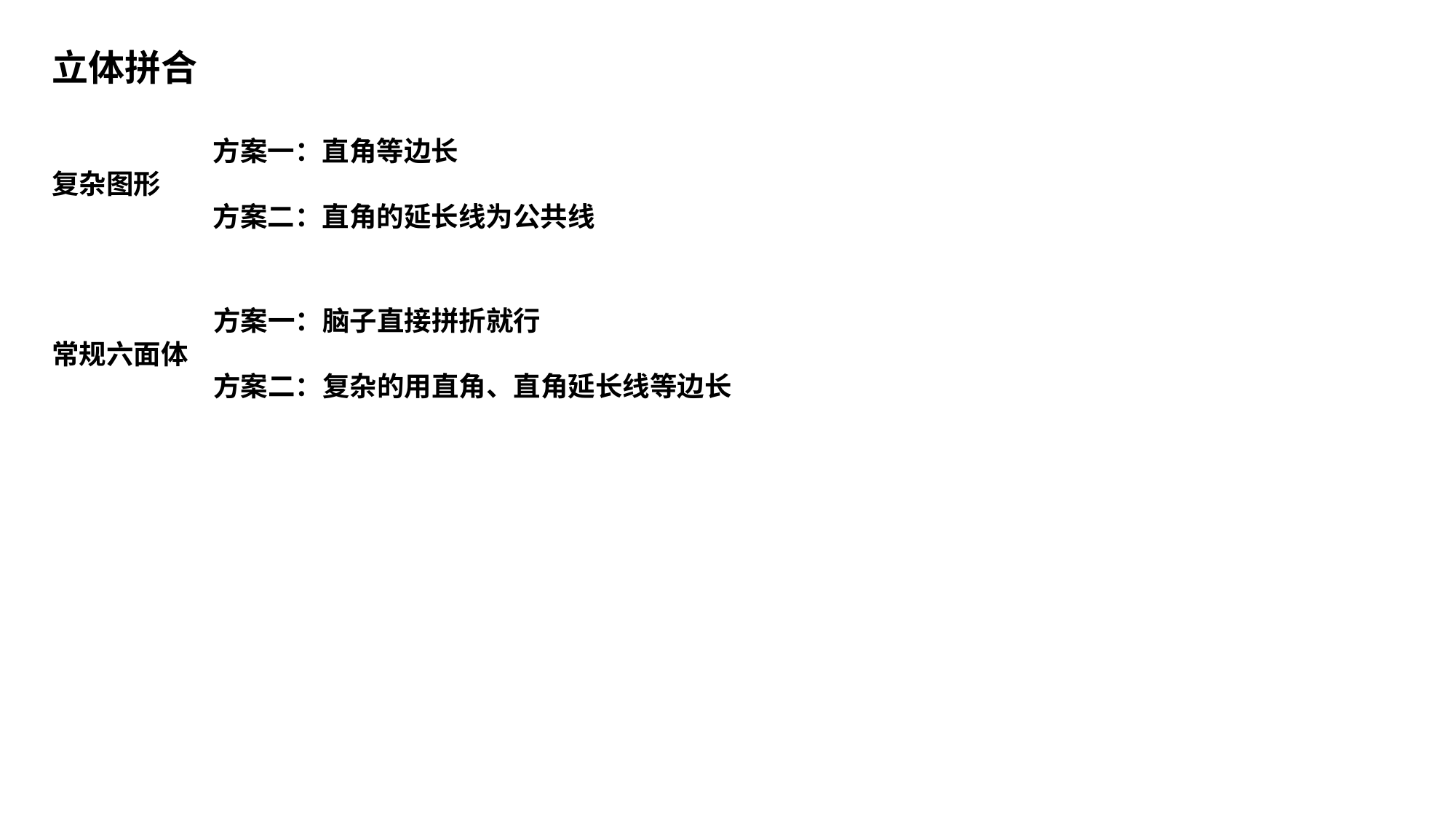

立体拼合
方案一：直角等边长

方案二：直角的延长线为公共线
复杂图形
方案一：脑子直接拼折就行

方案二：复杂的用直角、直角延长线等边长
常规六面体